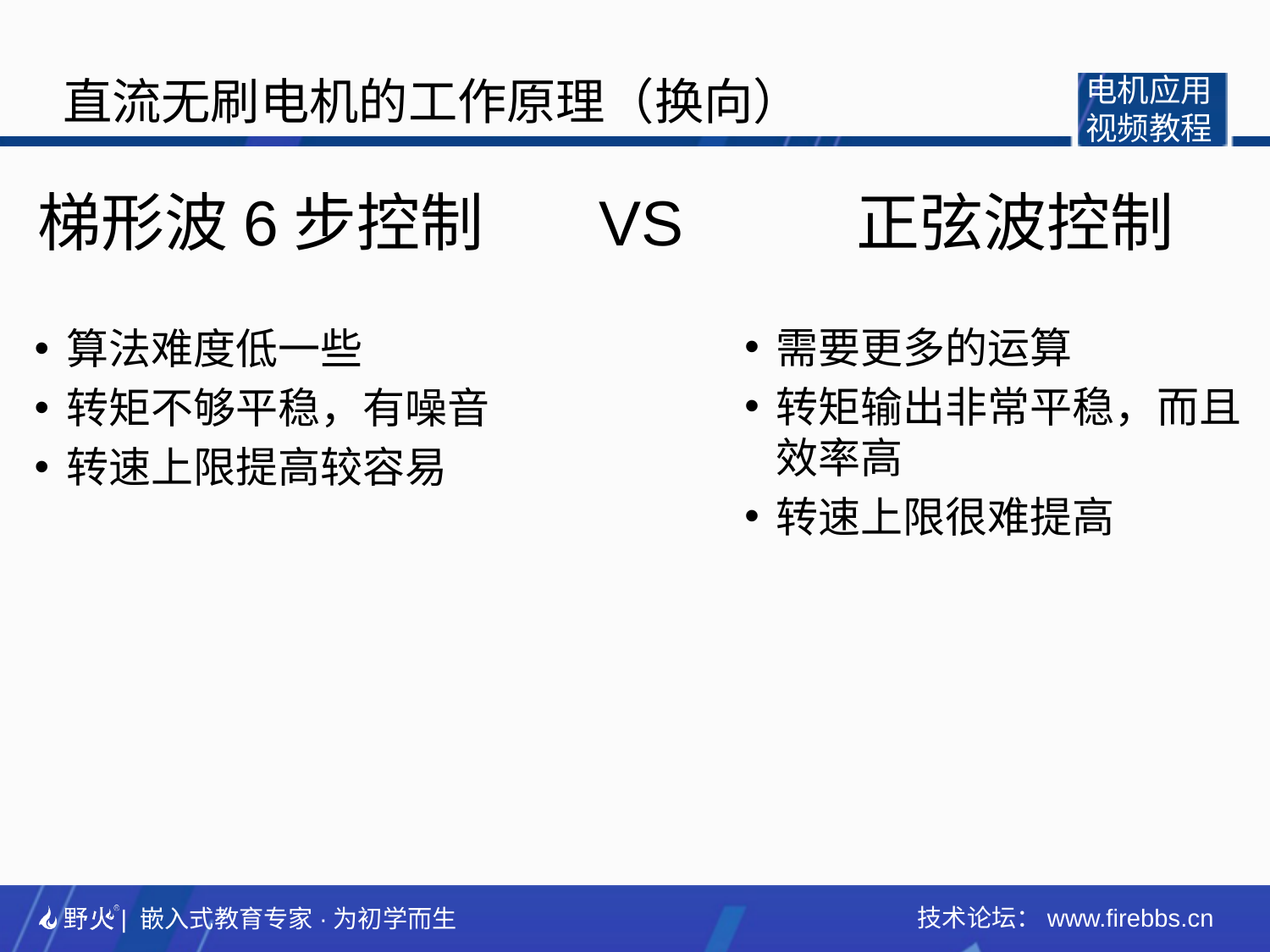

直流无刷电机的工作原理（换向）
电机应用
视频教程
梯形波6步控制       VS         正弦波控制

需要更多的运算
转矩输出非常平稳，而且效率高
转速上限很难提高
算法难度低一些
转矩不够平稳，有噪音
转速上限提高较容易